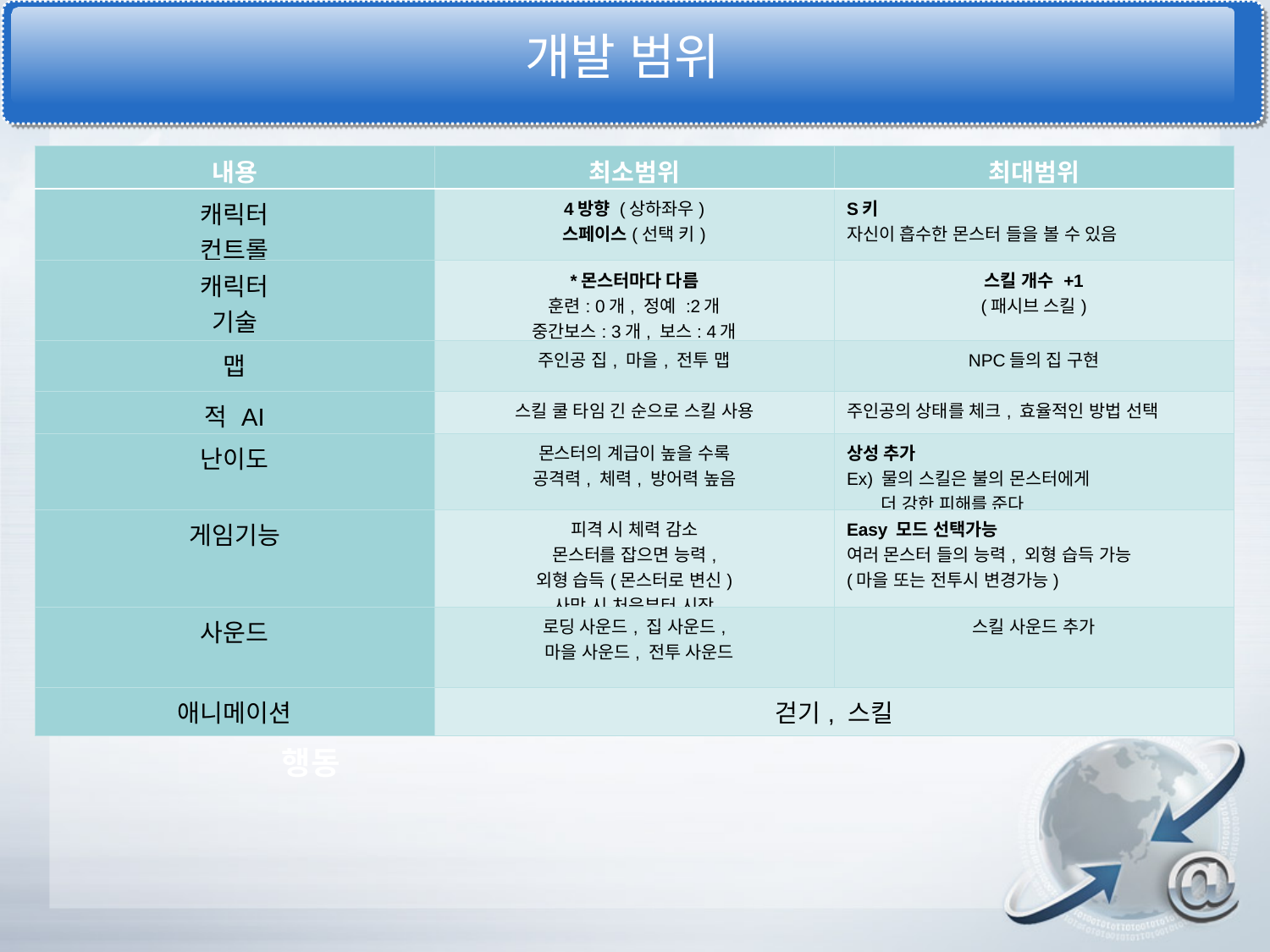

개발 범위
| 내용 | 최소범위 | 최대범위 |
| --- | --- | --- |
| 캐릭터 컨트롤 | 4방향 (상하좌우) 스페이스(선택 키) | S키 자신이 흡수한 몬스터 들을 볼 수 있음 |
| 캐릭터 기술 | \*몬스터마다 다름 훈련: 0개, 정예 :2개 중간보스: 3개, 보스: 4개 | 스킬 개수 +1 (패시브 스킬) |
| 맵 | 주인공 집, 마을, 전투 맵 | NPC들의 집 구현 |
| 적 AI | 스킬 쿨 타임 긴 순으로 스킬 사용 | 주인공의 상태를 체크, 효율적인 방법 선택 |
| 난이도 | 몬스터의 계급이 높을 수록 공격력, 체력, 방어력 높음 | 상성 추가 Ex) 물의 스킬은 불의 몬스터에게 더 강한 피해를 준다 |
| 게임기능 | 피격 시 체력 감소 몬스터를 잡으면 능력, 외형 습득(몬스터로 변신) 사망 시 처음부터 시작 | Easy 모드 선택가능 여러 몬스터 들의 능력, 외형 습득 가능 (마을 또는 전투시 변경가능) |
| 사운드 | 로딩 사운드, 집 사운드, 마을 사운드, 전투 사운드 | 스킬 사운드 추가 |
| 애니메이션 | 걷기, 스킬 |  |
결과
행동